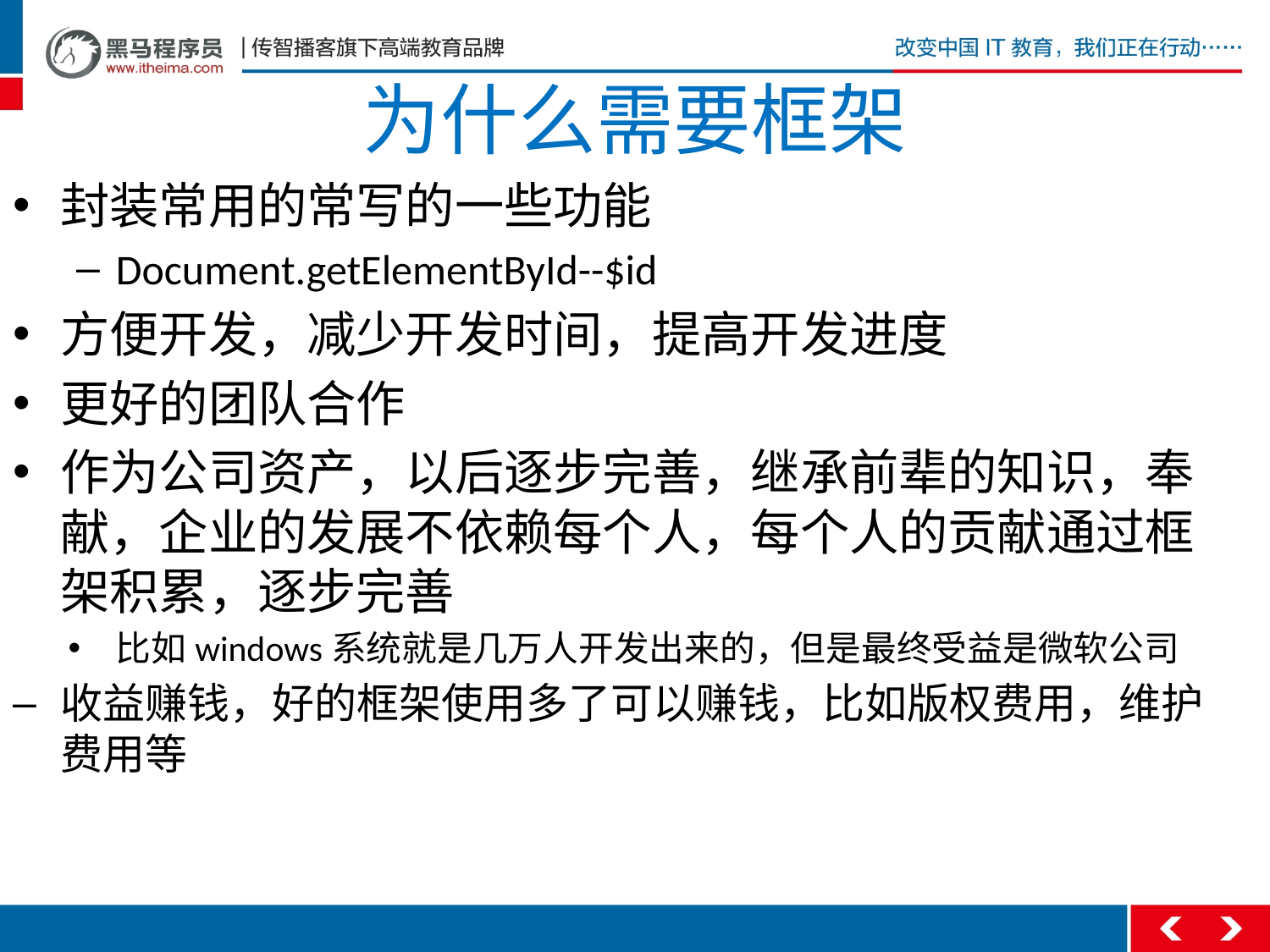

# 为什么需要框架
封装常用的常写的一些功能
Document.getElementById--$id
方便开发，减少开发时间，提高开发进度
更好的团队合作
作为公司资产，以后逐步完善，继承前辈的知识，奉献，企业的发展不依赖每个人，每个人的贡献通过框架积累，逐步完善
比如windows系统就是几万人开发出来的，但是最终受益是微软公司
收益赚钱，好的框架使用多了可以赚钱，比如版权费用，维护费用等